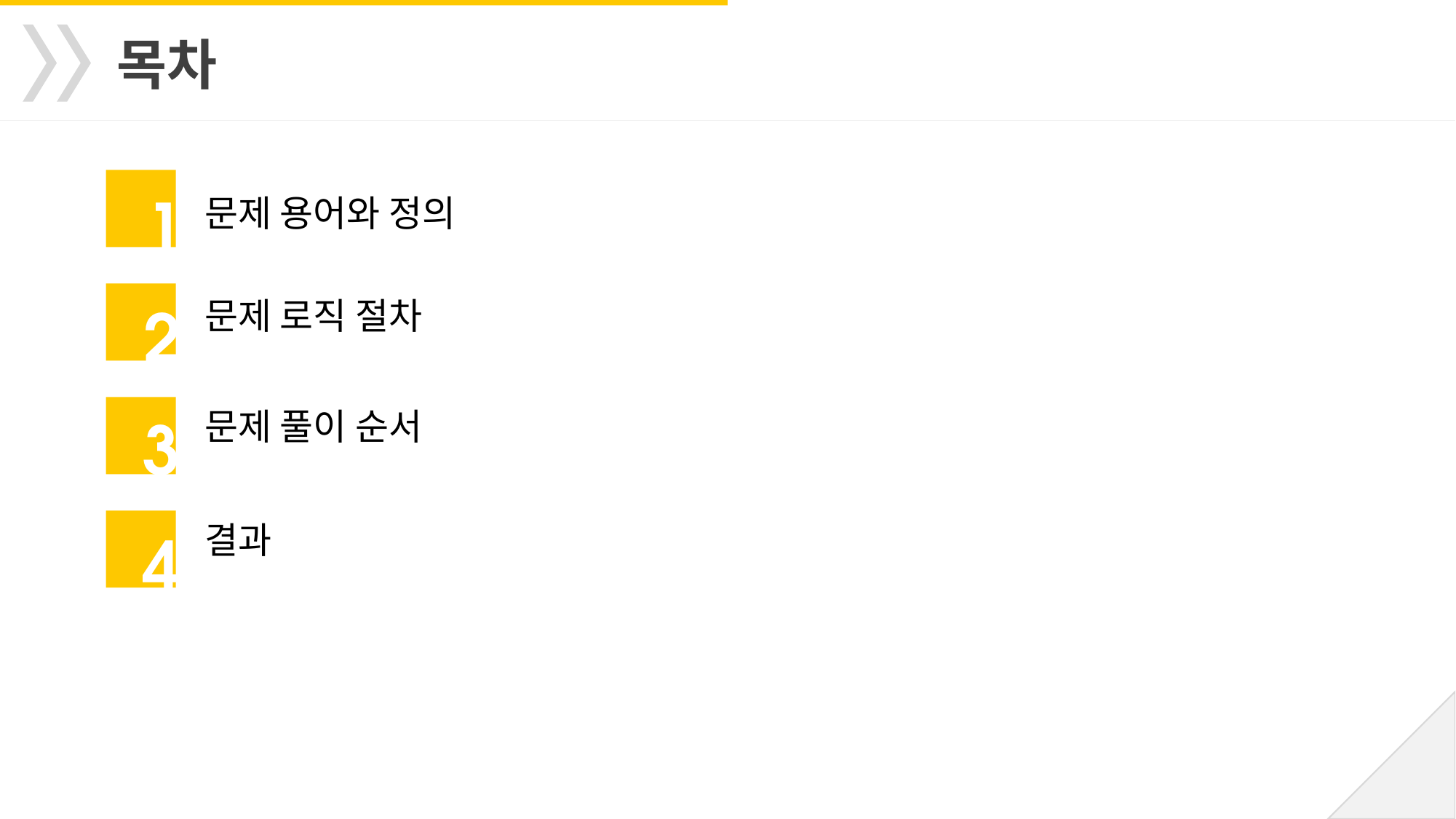

목차

문제 용어와 정의
1

문제 로직 절차
2

문제 풀이 순서
3

결과
4
5